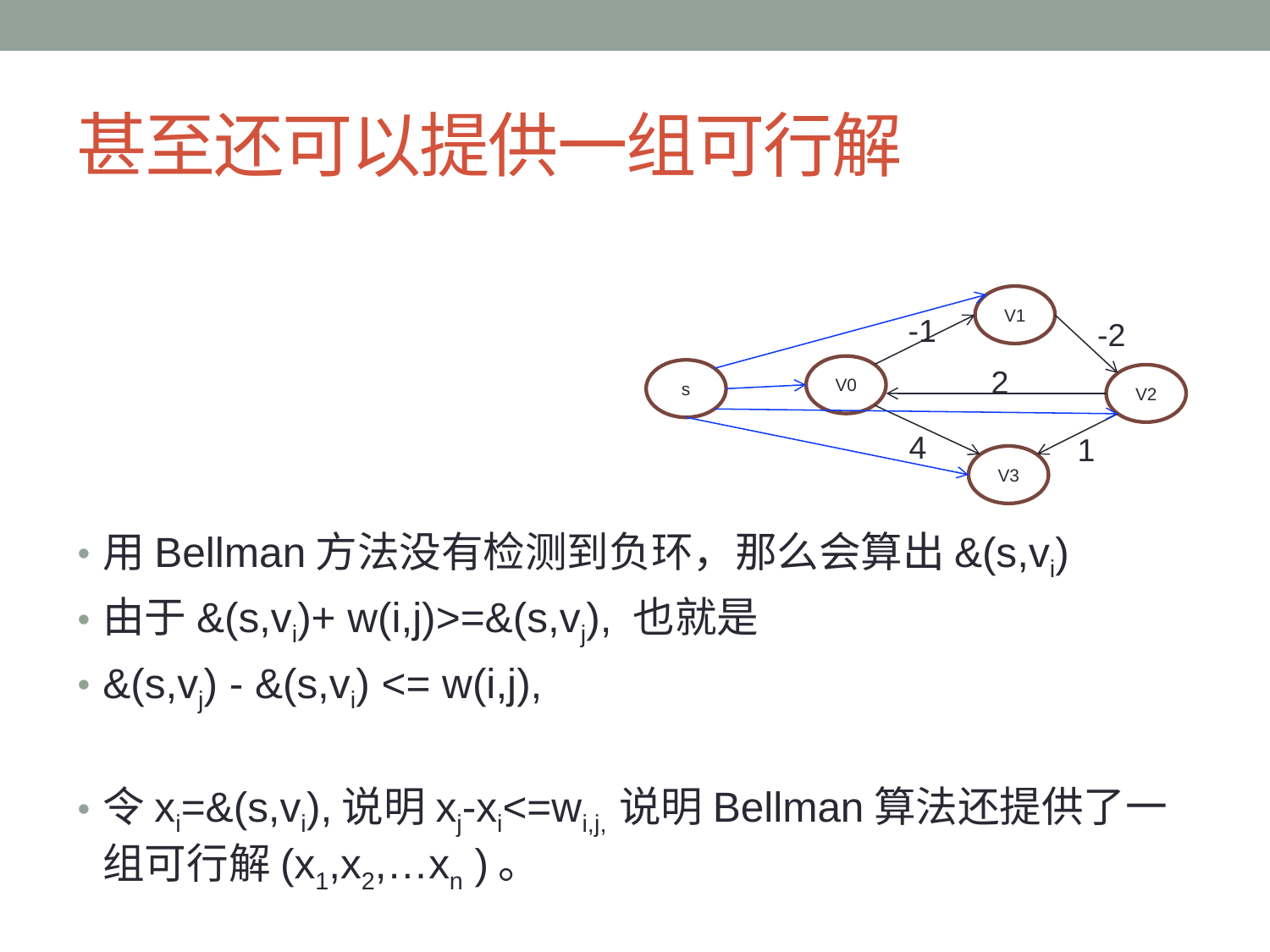

# 甚至还可以提供一组可行解

用Bellman方法没有检测到负环，那么会算出&(s,vi)
由于&(s,vi)+ w(i,j)>=&(s,vj), 也就是
&(s,vj) - &(s,vi) <= w(i,j),

令xi=&(s,vi),说明xj-xi<=wi,j, 说明Bellman算法还提供了一组可行解(x1,x2,…xn )。

V1
-1
-2
V0
2
s
V2
4
1
V3